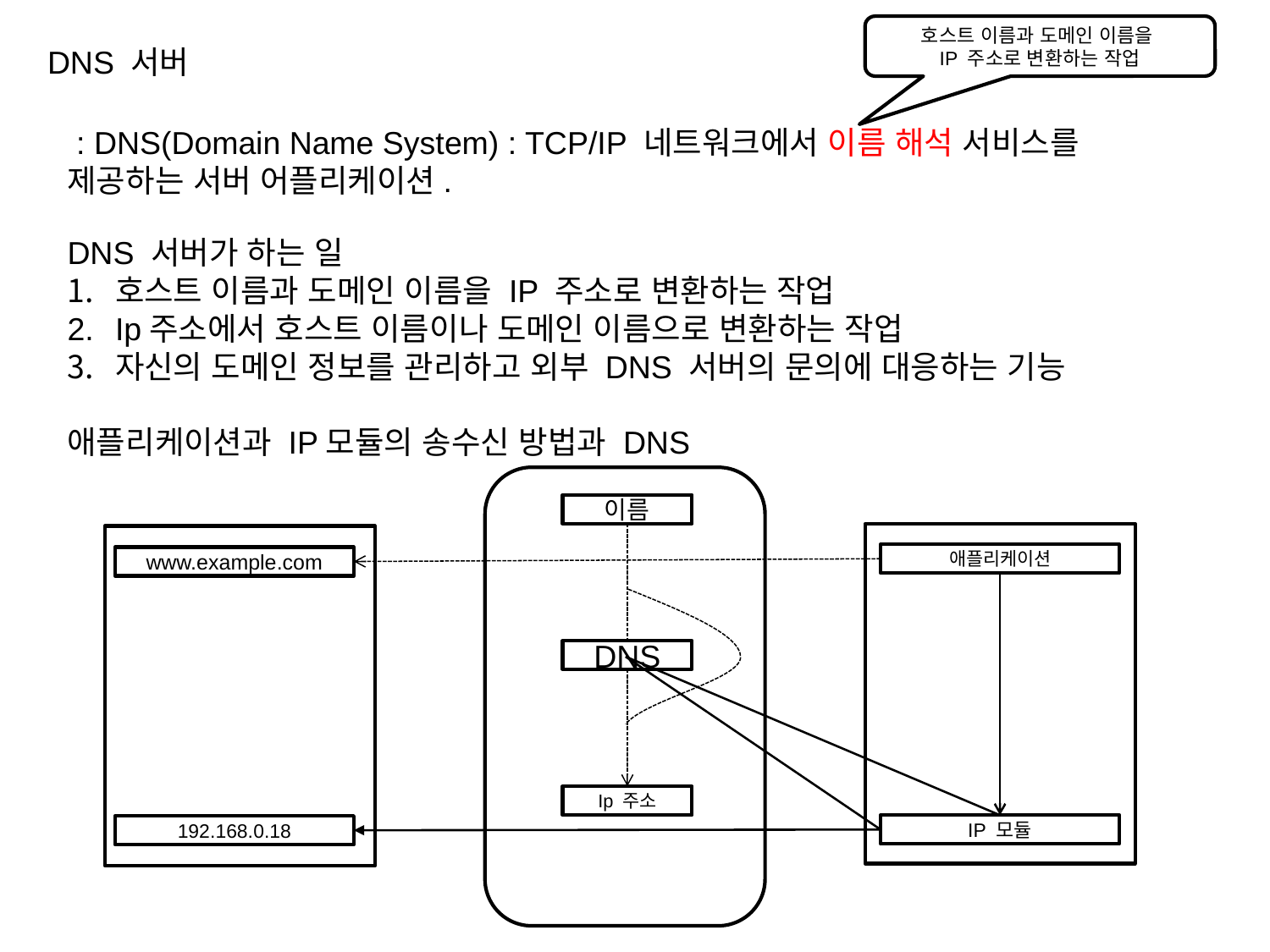

호스트 이름과 도메인 이름을
IP 주소로 변환하는 작업
DNS 서버
 : DNS(Domain Name System) : TCP/IP 네트워크에서 이름 해석 서비스를 제공하는 서버 어플리케이션.
DNS 서버가 하는 일
호스트 이름과 도메인 이름을 IP 주소로 변환하는 작업
Ip주소에서 호스트 이름이나 도메인 이름으로 변환하는 작업
자신의 도메인 정보를 관리하고 외부 DNS 서버의 문의에 대응하는 기능
애플리케이션과 IP모듈의 송수신 방법과 DNS

이름

애플리케이션
www.example.com

DNS
Ip 주소
IP 모듈
192.168.0.18